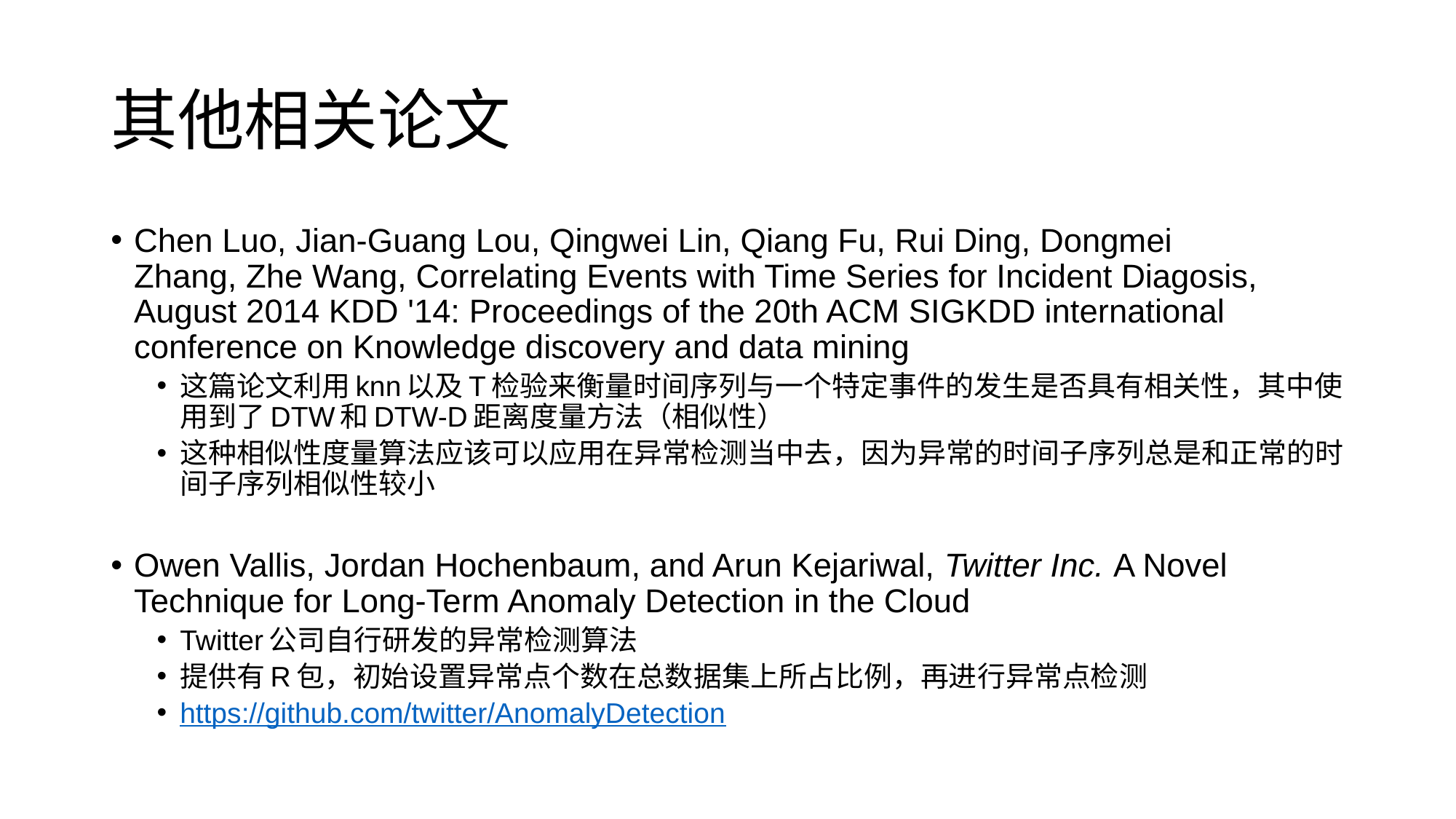

# 其他相关论文
Chen Luo, Jian-Guang Lou, Qingwei Lin, Qiang Fu, Rui Ding, Dongmei Zhang, Zhe Wang, Correlating Events with Time Series for Incident Diagosis, August 2014 KDD '14: Proceedings of the 20th ACM SIGKDD international conference on Knowledge discovery and data mining
这篇论文利用knn以及T检验来衡量时间序列与一个特定事件的发生是否具有相关性，其中使用到了DTW和DTW-D距离度量方法（相似性）
这种相似性度量算法应该可以应用在异常检测当中去，因为异常的时间子序列总是和正常的时间子序列相似性较小

Owen Vallis, Jordan Hochenbaum, and Arun Kejariwal, Twitter Inc. A Novel Technique for Long-Term Anomaly Detection in the Cloud
Twitter公司自行研发的异常检测算法
提供有R包，初始设置异常点个数在总数据集上所占比例，再进行异常点检测
https://github.com/twitter/AnomalyDetection